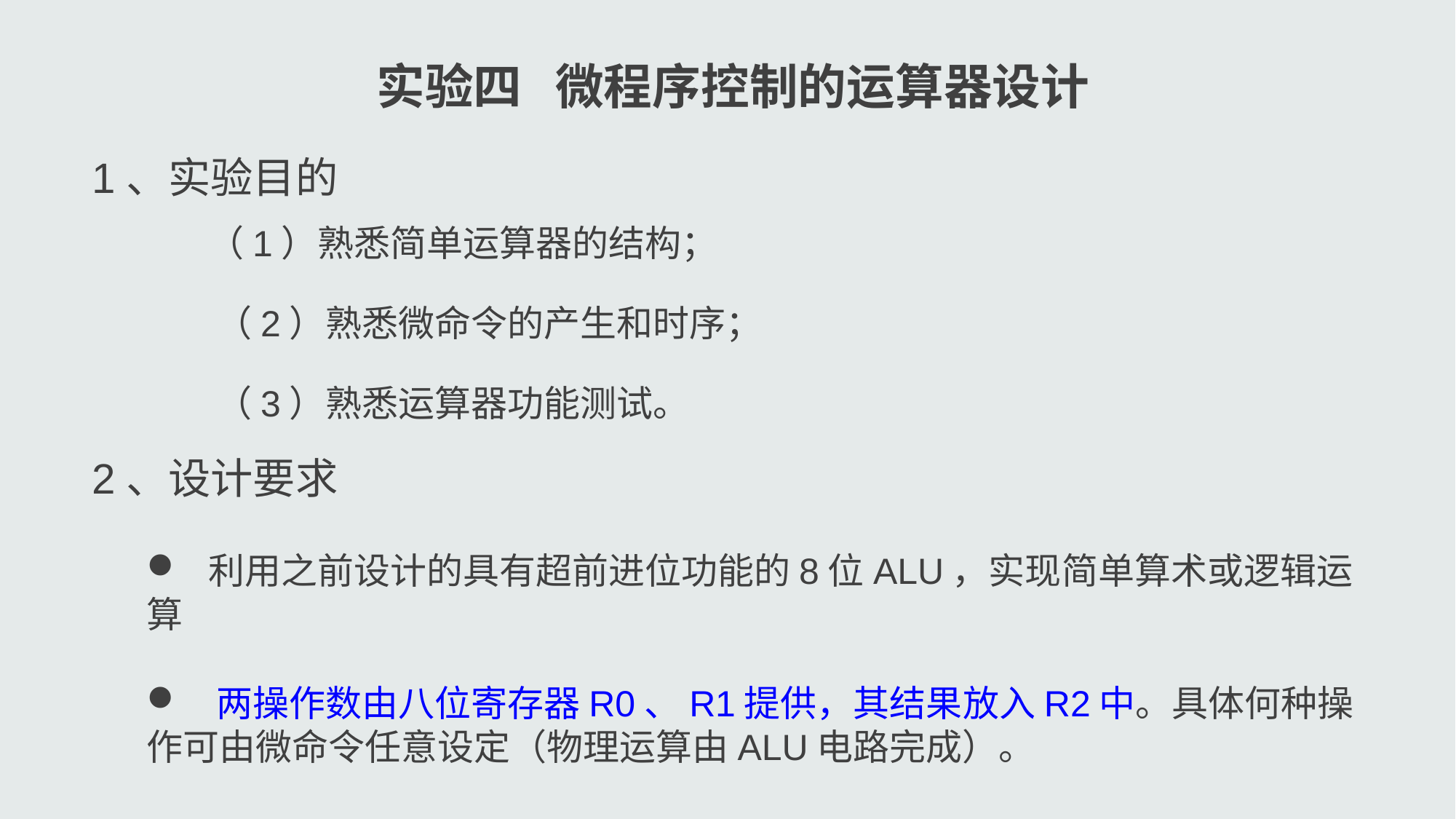

实验四   微程序控制的运算器设计
1、实验目的
             （1）熟悉简单运算器的结构；
              （2）熟悉微命令的产生和时序；
              （3）熟悉运算器功能测试。
2、设计要求
  利用之前设计的具有超前进位功能的8位ALU，实现简单算术或逻辑运算
   两操作数由八位寄存器R0、R1提供，其结果放入R2中。具体何种操作可由微命令任意设定（物理运算由ALU电路完成）。